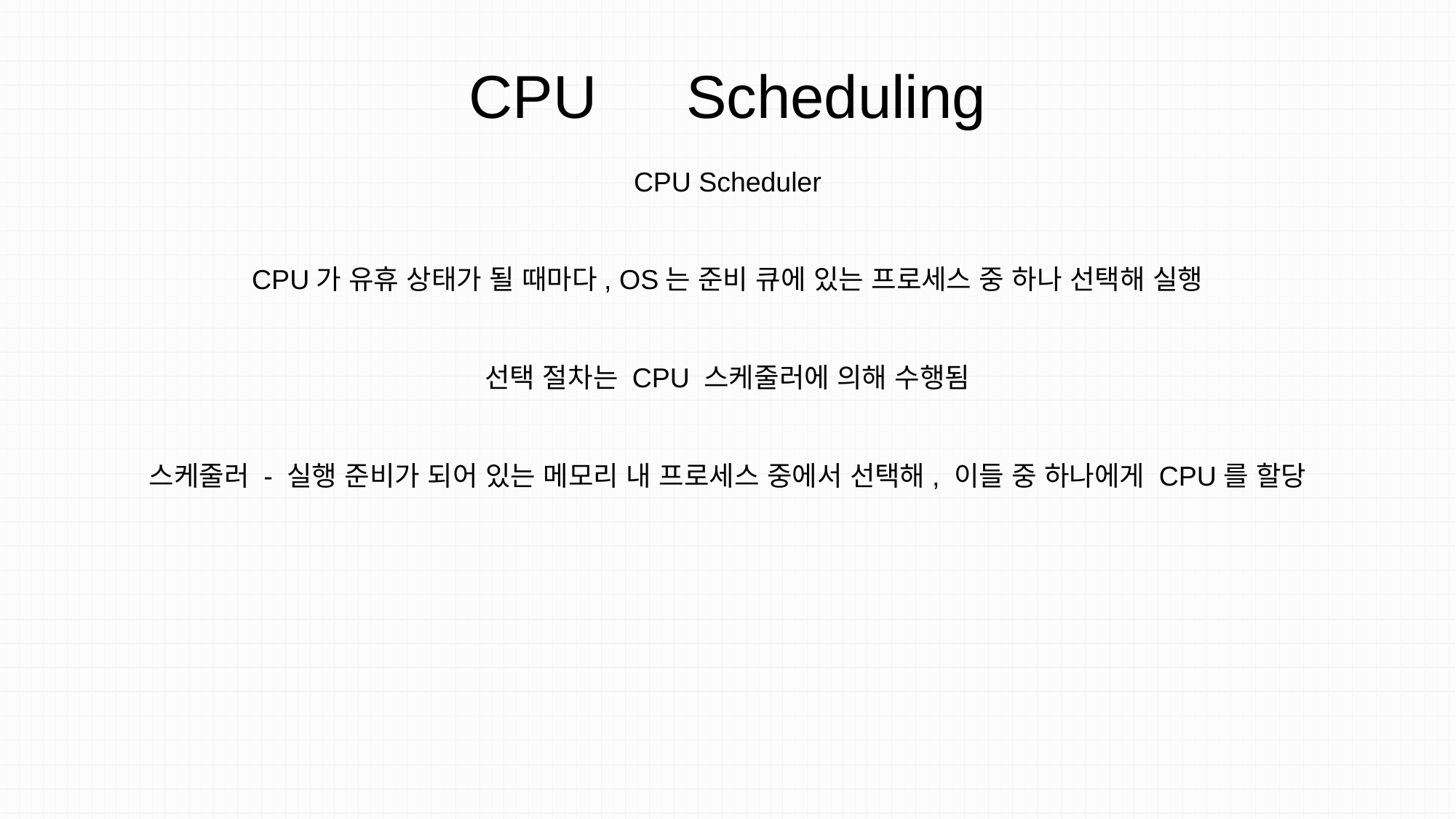

CPU　Scheduling
CPU Scheduler
CPU가 유휴 상태가 될 때마다, OS는 준비 큐에 있는 프로세스 중 하나 선택해 실행

선택 절차는 CPU 스케줄러에 의해 수행됨

스케줄러 - 실행 준비가 되어 있는 메모리 내 프로세스 중에서 선택해, 이들 중 하나에게 CPU를 할당